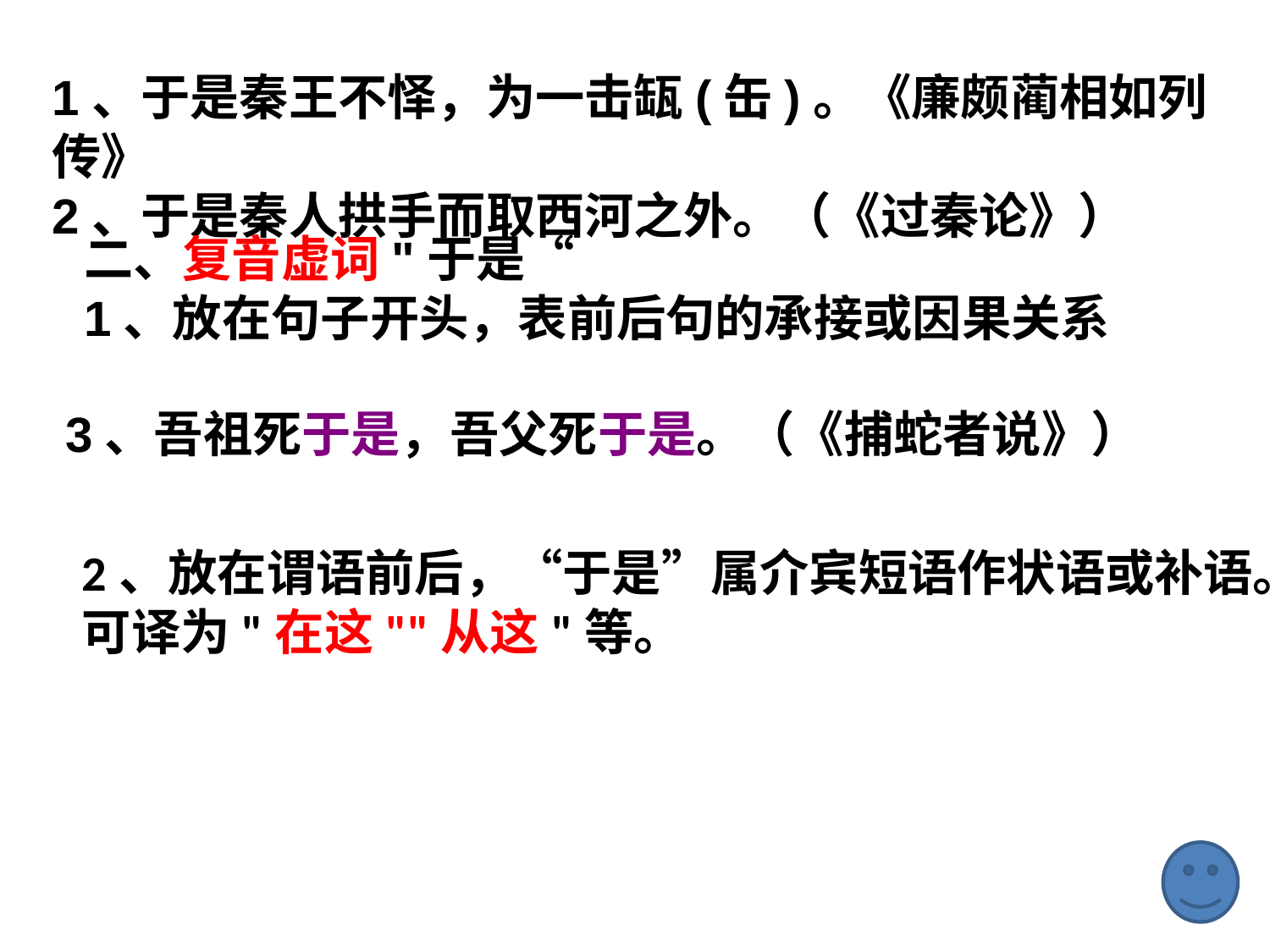

1、于是秦王不怿，为一击缻(缶)。《廉颇蔺相如列传》
2、于是秦人拱手而取西河之外。（《过秦论》）
二、复音虚词"于是“
1、放在句子开头，表前后句的承接或因果关系
3、吾祖死于是，吾父死于是。（《捕蛇者说》）
2、放在谓语前后，“于是”属介宾短语作状语或补语。可译为"在这""从这"等。